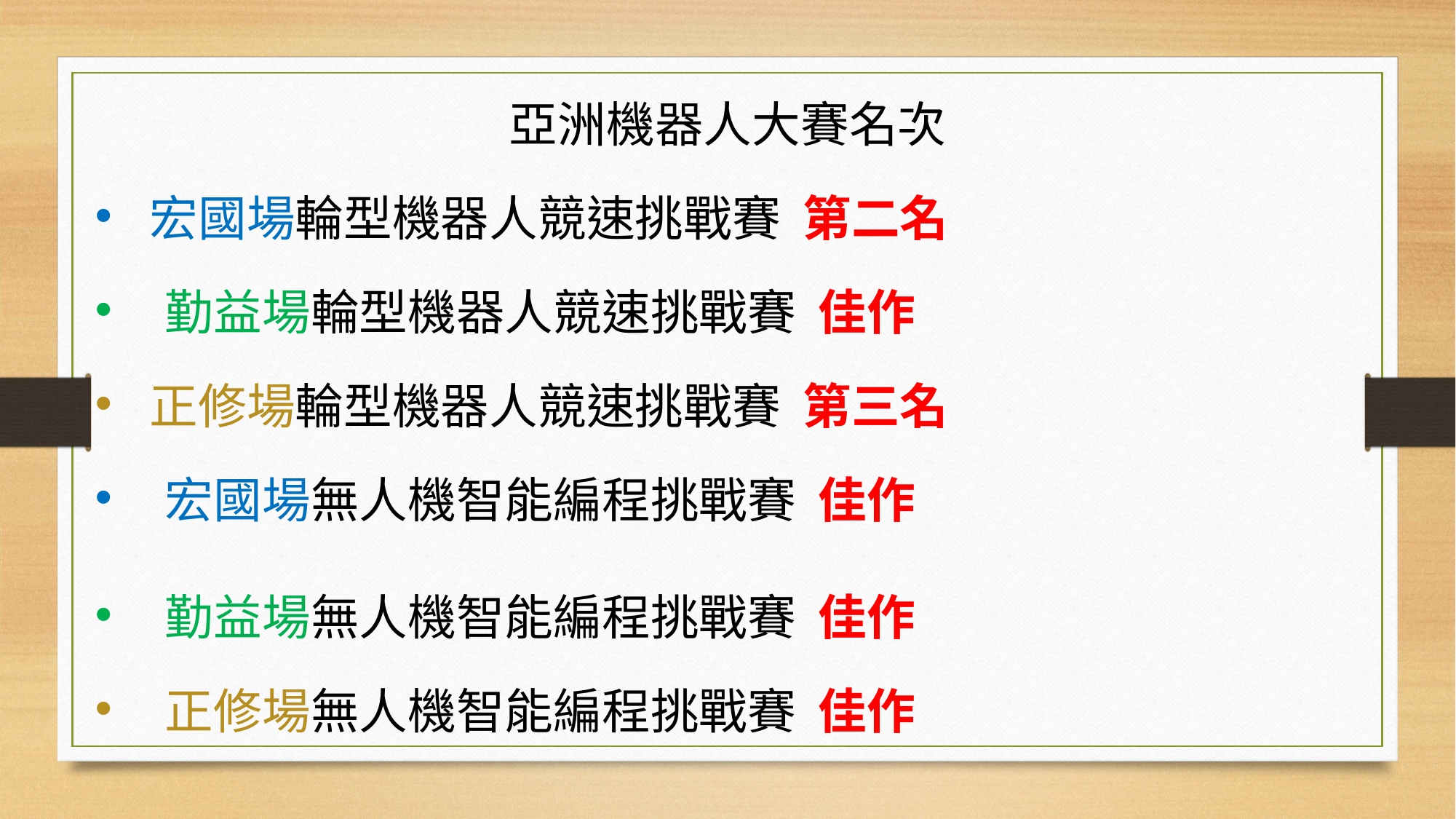

| 亞洲機器人大賽名次 |
| --- |
| 宏國場輪型機器人競速挑戰賽 第二名 |
| 勤益場輪型機器人競速挑戰賽 佳作 |
| 正修場輪型機器人競速挑戰賽 第三名 |
| 宏國場無人機智能編程挑戰賽 佳作 |
| 勤益場無人機智能編程挑戰賽 佳作 |
| 正修場無人機智能編程挑戰賽 佳作 |